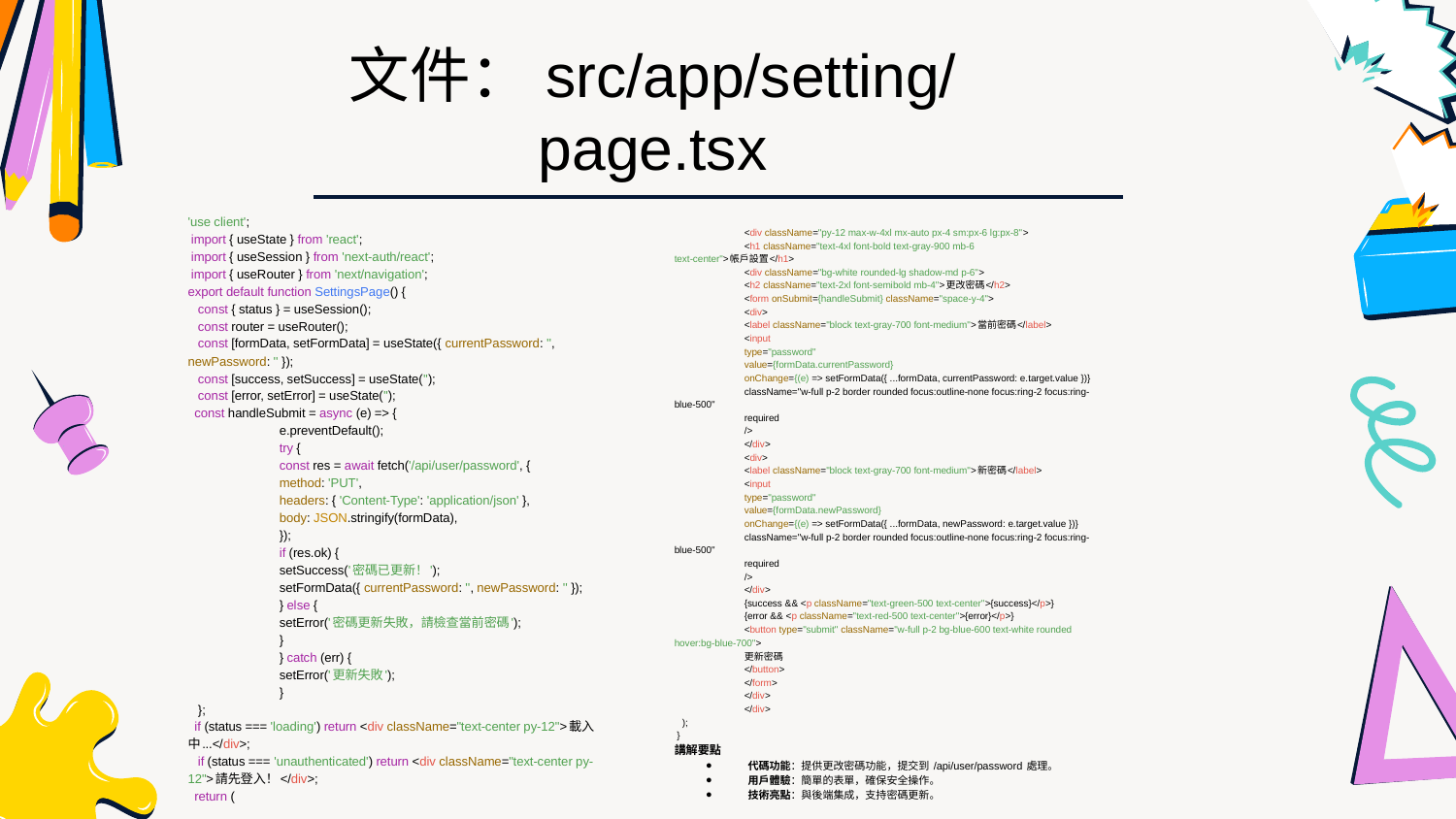

文件：src/app/setting/page.tsx
'use client';
 import { useState } from 'react';
 import { useSession } from 'next-auth/react';
 import { useRouter } from 'next/navigation';
export default function SettingsPage() {
   const { status } = useSession();
   const router = useRouter();
   const [formData, setFormData] = useState({ currentPassword: '', newPassword: '' });
   const [success, setSuccess] = useState('');
   const [error, setError] = useState('');
  const handleSubmit = async (e) => {
 	e.preventDefault();
 	try {
   	const res = await fetch('/api/user/password', {
     	method: 'PUT',
     	headers: { 'Content-Type': 'application/json' },
     	body: JSON.stringify(formData),
   	});
   	if (res.ok) {
     	setSuccess('密碼已更新！');
     	setFormData({ currentPassword: '', newPassword: '' });
   	} else {
     	setError('密碼更新失敗，請檢查當前密碼');
   	}
 	} catch (err) {
   	setError('更新失敗');
 	}
   };
  if (status === 'loading') return <div className="text-center py-12">載入中...</div>;
   if (status === 'unauthenticated') return <div className="text-center py-12">請先登入！</div>;
  return (
 	<div className="py-12 max-w-4xl mx-auto px-4 sm:px-6 lg:px-8">
   	<h1 className="text-4xl font-bold text-gray-900 mb-6 text-center">帳戶設置</h1>
   	<div className="bg-white rounded-lg shadow-md p-6">
     	<h2 className="text-2xl font-semibold mb-4">更改密碼</h2>
     	<form onSubmit={handleSubmit} className="space-y-4">
       	<div>
         	<label className="block text-gray-700 font-medium">當前密碼</label>
         	<input
           	type="password"
           	value={formData.currentPassword}
           	onChange={(e) => setFormData({ ...formData, currentPassword: e.target.value })}
           	className="w-full p-2 border rounded focus:outline-none focus:ring-2 focus:ring-blue-500"
           	required
         	/>
       	</div>
       	<div>
         	<label className="block text-gray-700 font-medium">新密碼</label>
         	<input
           	type="password"
           	value={formData.newPassword}
           	onChange={(e) => setFormData({ ...formData, newPassword: e.target.value })}
           	className="w-full p-2 border rounded focus:outline-none focus:ring-2 focus:ring-blue-500"
           	required
         	/>
       	</div>
       	{success && <p className="text-green-500 text-center">{success}</p>}
       	{error && <p className="text-red-500 text-center">{error}</p>}
       	<button type="submit" className="w-full p-2 bg-blue-600 text-white rounded hover:bg-blue-700">
         	更新密碼
       	</button>
     	</form>
   	</div>
 	</div>
   );
 }
講解要點
代碼功能：提供更改密碼功能，提交到 /api/user/password 處理。
用戶體驗：簡單的表單，確保安全操作。
技術亮點：與後端集成，支持密碼更新。